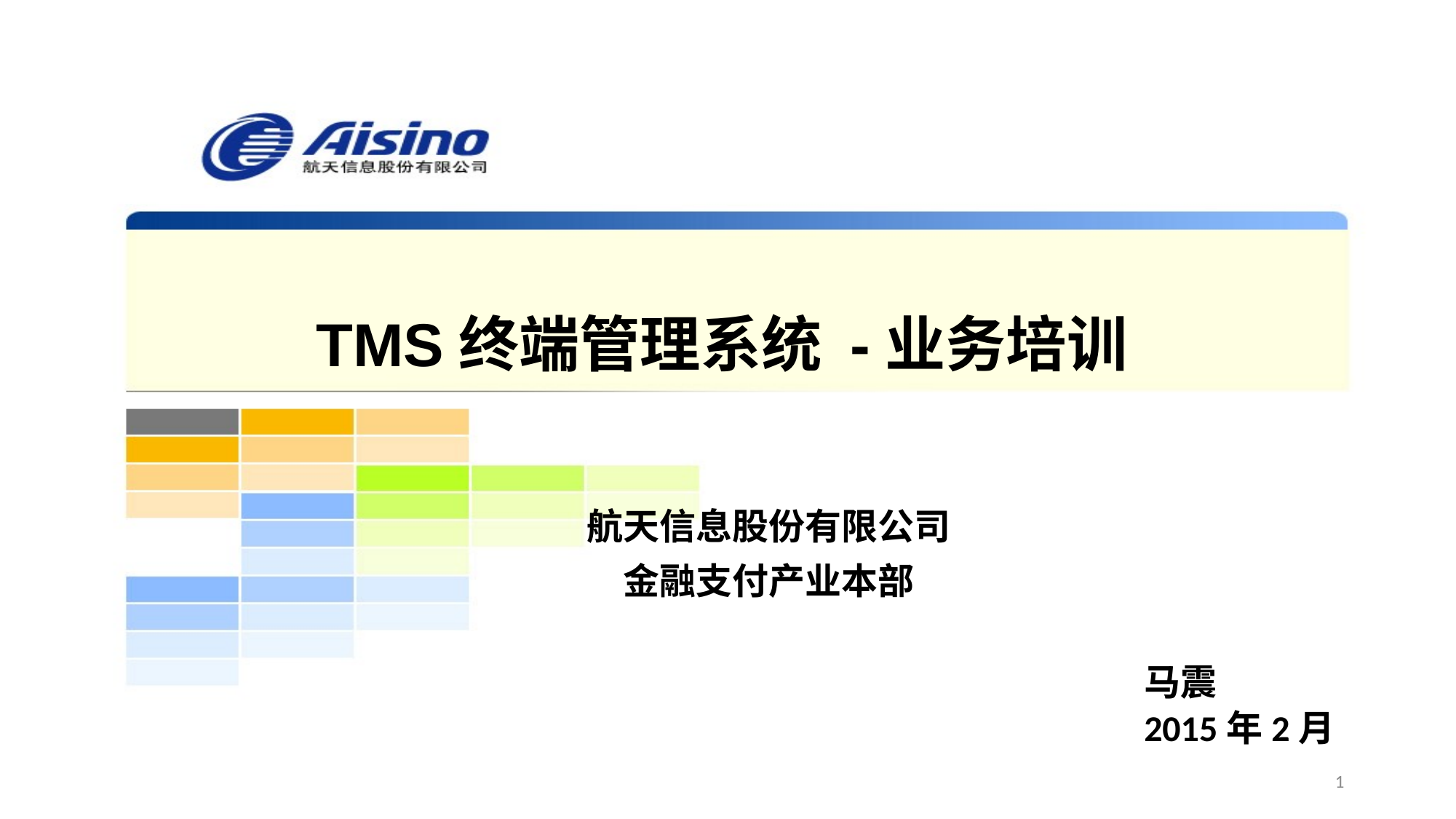

# TMS终端管理系统 -业务培训
航天信息股份有限公司
金融支付产业本部
马震
2015年2月
1